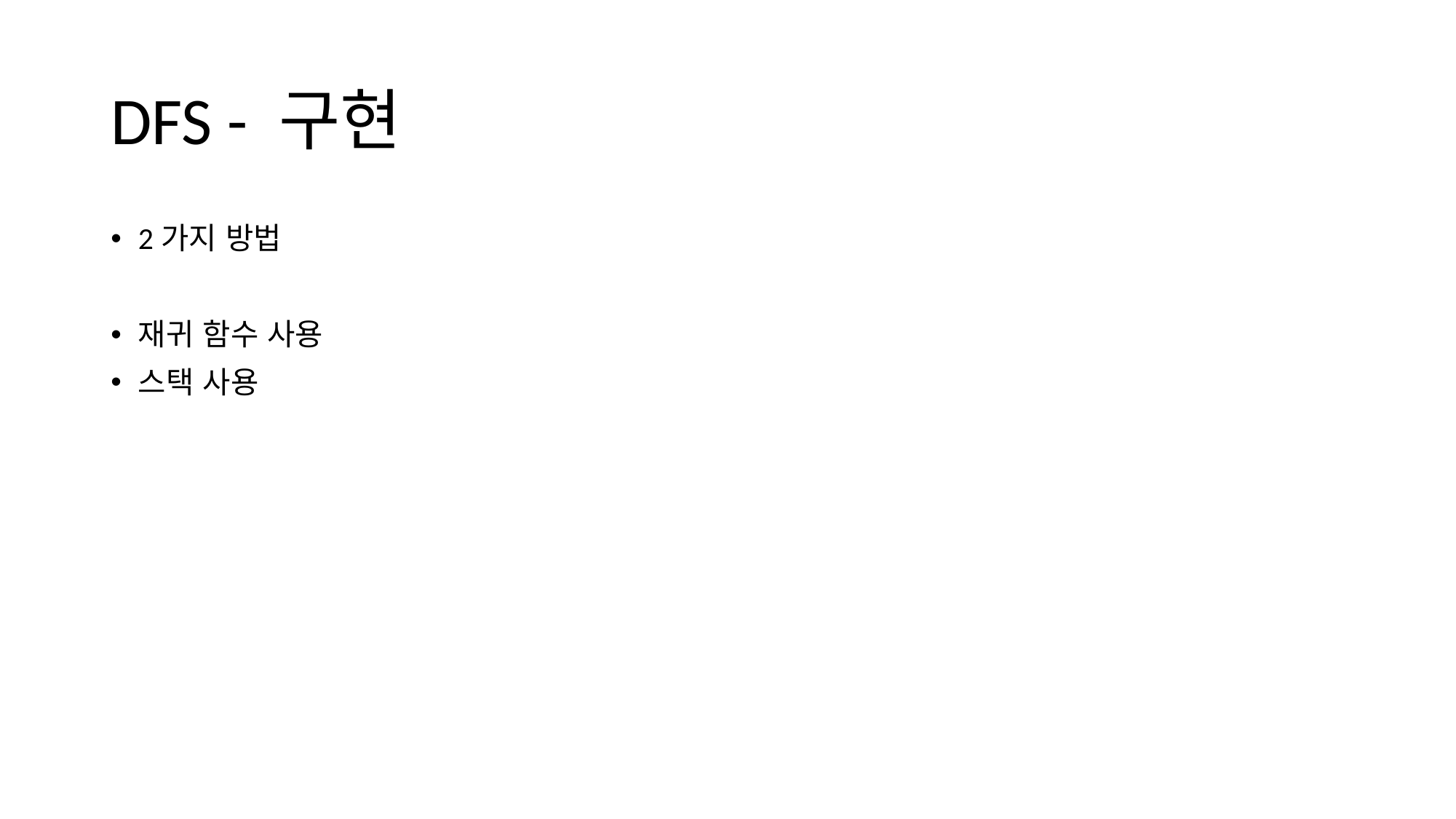

# DFS - 구현
2가지 방법

재귀 함수 사용
스택 사용